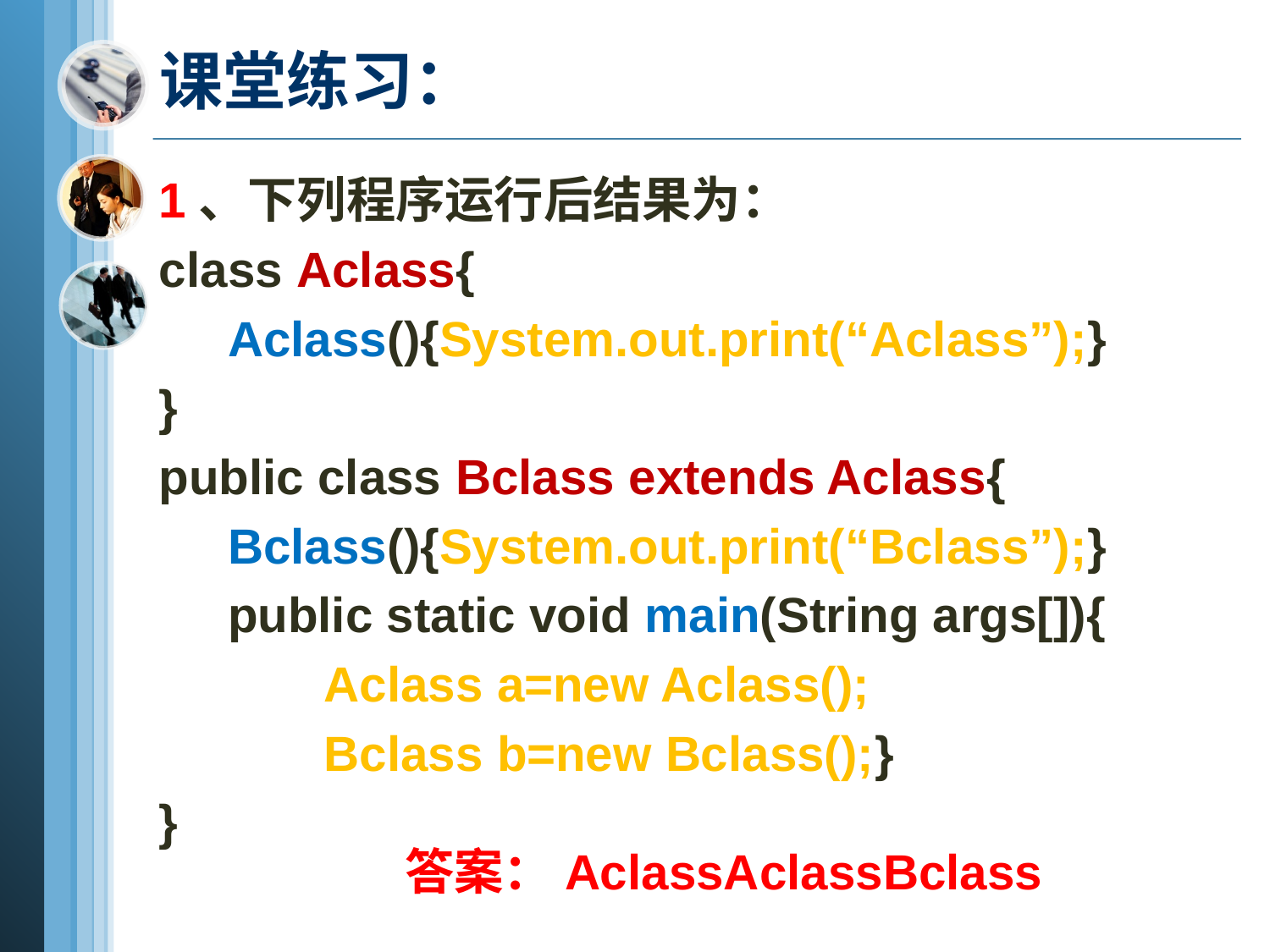

# 课堂练习：
1、下列程序运行后结果为：
class Aclass{
     Aclass(){System.out.print(“Aclass”);}
}
public class Bclass extends Aclass{
     Bclass(){System.out.print(“Bclass”);}
     public static void main(String args[]){
            Aclass a=new Aclass();
            Bclass b=new Bclass();}
}
答案：AclassAclassBclass